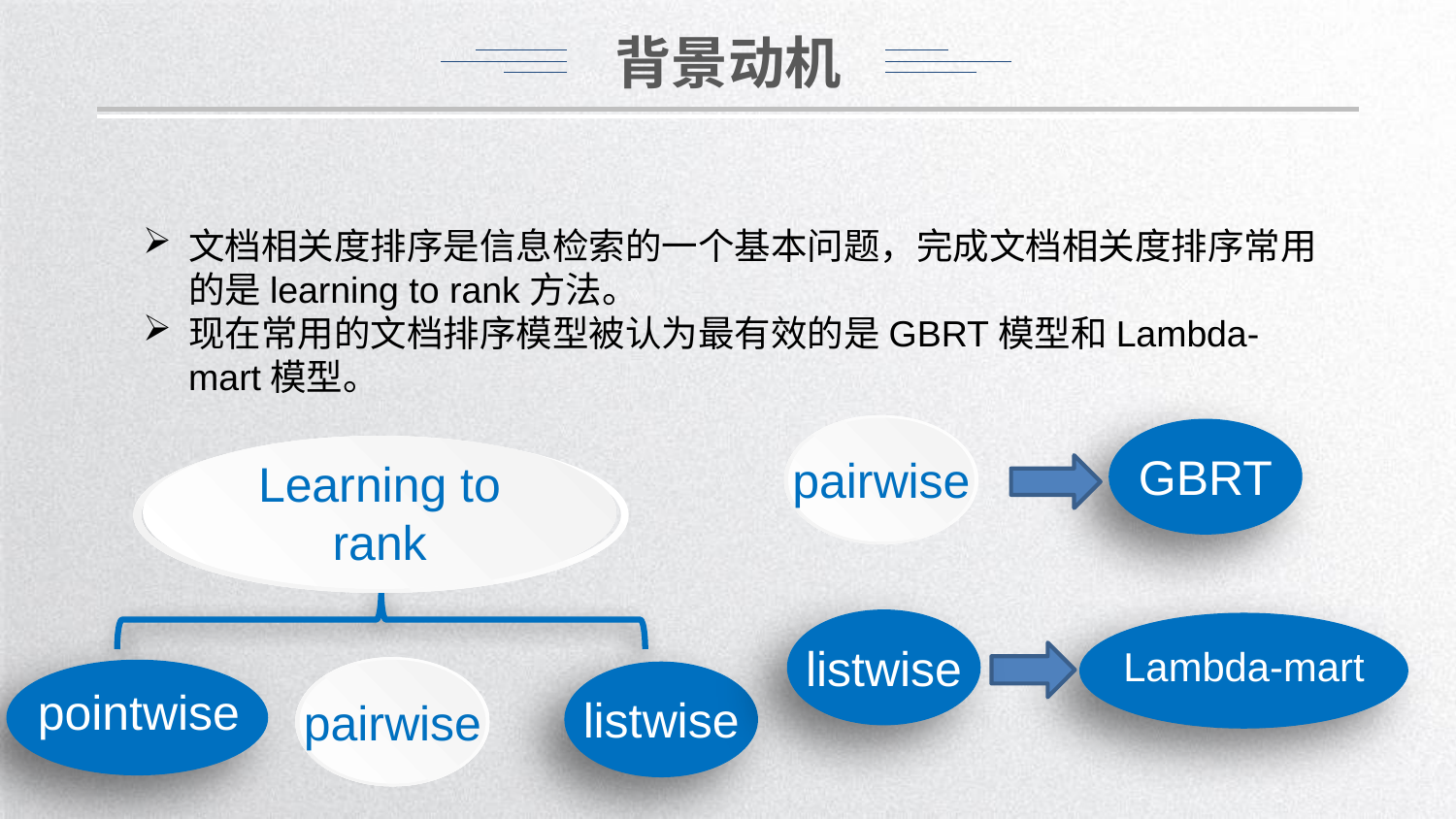

背景动机

文档相关度排序是信息检索的一个基本问题，完成文档相关度排序常用的是learning to rank方法。
现在常用的文档排序模型被认为最有效的是GBRT模型和Lambda-mart模型。

pairwise

GBRT
Learning to rank

listwise

Lambda-mart

pairwise

pointwise

listwise